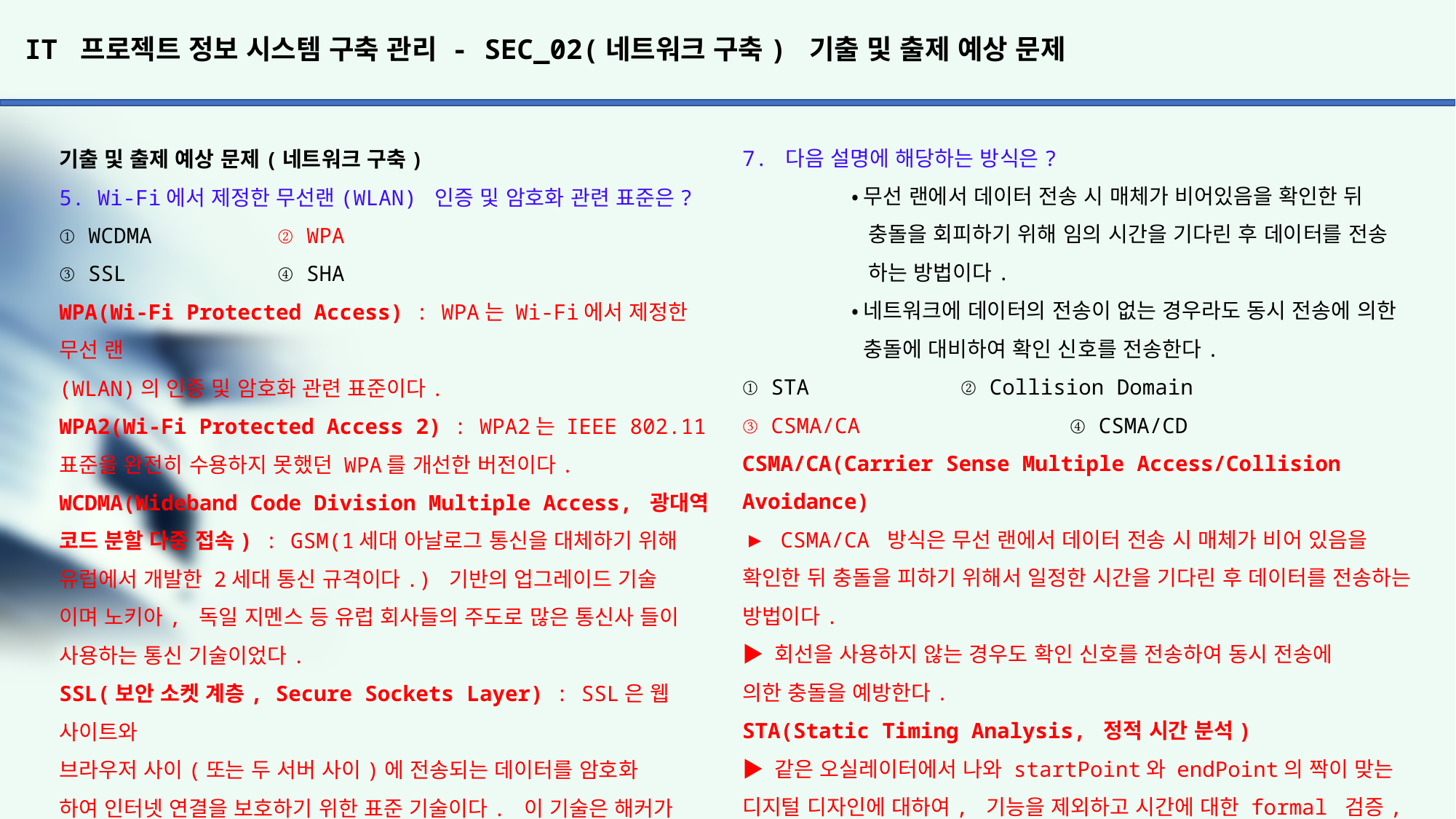

# IT 프로젝트 정보 시스템 구축 관리 - SEC_02(네트워크 구축) 기출 및 출제 예상 문제
7. 다음 설명에 해당하는 방식은?
	•무선 랜에서 데이터 전송 시 매체가 비어있음을 확인한 뒤
	  충돌을 회피하기 위해 임의 시간을 기다린 후 데이터를 전송
	  하는 방법이다.
	•네트워크에 데이터의 전송이 없는 경우라도 동시 전송에 의한 	  충돌에 대비하여 확인 신호를 전송한다.
① STA		② Collision Domain
③ CSMA/CA		④ CSMA/CD
CSMA/CA(Carrier Sense Multiple Access/Collision Avoidance)
▶ CSMA/CA 방식은 무선 랜에서 데이터 전송 시 매체가 비어 있음을
확인한 뒤 충돌을 피하기 위해서 일정한 시간을 기다린 후 데이터를 전송하는 방법이다.
▶ 회선을 사용하지 않는 경우도 확인 신호를 전송하여 동시 전송에
의한 충돌을 예방한다.
STA(Static Timing Analysis, 정적 시간 분석)
▶ 같은 오실레이터에서 나와 startPoint와 endPoint의 짝이 맞는 디지털 디자인에 대하여, 기능을 제외하고 시간에 대한 formal 검증, 수학적 검증을 수행하는 것
Collision Domain
▶ 직역을 하면 ‘충돌 도메인’이며, 동시에 통신을 시도했을 때, 충돌이 발생하는 영역을 말한다. 다시 말하면 ‘동일한 Collision Domain에서 하나의 PC가 통신할 경우, 다른 모든 PC는 통신이 불가’
하다라는 것이다.
CSMA/CD(Carrier Sense Multiple Access with Collision Detection)
▶ CSMA/CD 방식은 CSMA방식에 충돌을 처리하는 절차를 더한 것이다.
유신링크의 경우 충돌을 확인할 수 있기 때문에 사용 가능한 방식이다.
▶ 프레임을 전송함과 동시에 두 개의 다른 포트를 이용하여 충돌이 발생하는지 감시한다. 프레임 목적지에 도착할 시간 이전에 다른 프레임의 비트가 발견되면 충돌이 일어난 것으로 판단한다.
▶ 유선 LAN에서 사용하는 프로토콜이다.
8. 물리적 배치와 상관없이 논리적으로 LAN을 구성하여 Broadcast
Domain을 구분할 수 있게 해주는 기술로, 접속된 장비들의 성능 향상 및 보안성 증대 효과가 있는 것은?
① VLAN		② STP
③ L2AN		④ ARP
VLAN(Virtual Local Area Network)
VLAN은 LAN의 물리적인 배치와 상관없이 논리적으로 분리하는 기술로, 접속된 장비들의 성능 및 보안성을 향상시킬 수 있다.
STP(Spanning-Tree Protocol)
물리적으로 Switch 간의 연결된 경로가 2개 이상일 때 ‘논리적으로 하나의 포트를 차단’함으로써, 루프 구간을 없애는 프로토콜이다.
ARP(주소 결정 프로토콜, Address Resolution Protocol)
네트워크 상에서 IP 주소를 물리적 네트워크 주소로 대응(bind)시키기 위해 사용되는 프로토콜이다.
기출 및 출제 예상 문제(네트워크 구축)
5. Wi-Fi에서 제정한 무선랜(WLAN) 인증 및 암호화 관련 표준은?
① WCDMA		② WPA
③ SSL		④ SHA
WPA(Wi-Fi Protected Access) : WPA는 Wi-Fi에서 제정한 무선 랜
(WLAN)의 인증 및 암호화 관련 표준이다.
WPA2(Wi-Fi Protected Access 2) : WPA2는 IEEE 802.11 표준을 완전히 수용하지 못했던 WPA를 개선한 버전이다.
WCDMA(Wideband Code Division Multiple Access, 광대역 코드 분할 다중 접속) : GSM(1세대 아날로그 통신을 대체하기 위해 유럽에서 개발한 2세대 통신 규격이다.) 기반의 업그레이드 기술
이며 노키아, 독일 지멘스 등 유럽 회사들의 주도로 많은 통신사 들이 사용하는 통신 기술이었다.
SSL(보안 소켓 계층, Secure Sockets Layer) : SSL은 웹 사이트와
브라우저 사이(또는 두 서버 사이)에 전송되는 데이터를 암호화
하여 인터넷 연결을 보호하기 위한 표준 기술이다. 이 기술은 해커가 개인 데이터나 금융 데이터 등의 전송되는 정보를 보거나
훔치는 것을 방지하는 기술이다.
SHA(Secure Hash Algorithm, 안전한 해시 알고리즘) : 서로 관련된 암호학적 해시 함수들의 모음이다.
6. IEEE 802.11 워킹 그룹의 무선 LAN 표준화 현황 중 QoS 강화를
위해 MAC 지원 기능을 채택한 것은?
① 802.11a 		② 802.11b
③ 802.11g 		④ 802.11e
802.11(초기버전)
2.4GHZ 대역 전파와 CSMA/CA 기술을 사용해 최고 2Mbps까지의 전송 속도를 지원한다.
802.11a
5GHZ 대역의 전파를 사용하며, OFDM 기술을 사용해 최고 54Mbps 까지의 전송 속도를 지원한다.
802.11b
802.11 초기 버전의 개선안으로 등장하였으며, 초기 버전의 대역 전파와 기술을 사용해 최고 11Mbps의 전송 속도로 기존에 비해 5배 이상 빠르게 개선되었다.
802.11e
802.11 의 부가 기능 표준으로, QoS 기능이 지원되도록 하기 위해 매체 접근 제어(MAC) 계층에 해당하는 부분을 수정하였다.
802.11g
2.4GHZ 대역의 전파를 사용하지만 5GHz 대역의 전파를 사용하는 802.11a와 동일한 최고 54Mbps까지의 전송 속도를 지원한다.
802.11i
802.11 의 보안 기능 표준으로 인증방식에 WPA/WPA2를 사용한다.
802.11n
2.4GHz 대역과 5GHz 대역을 사용하는 규격으로, 최고 600Mbps까지
의 전송 속도를 지원한다.